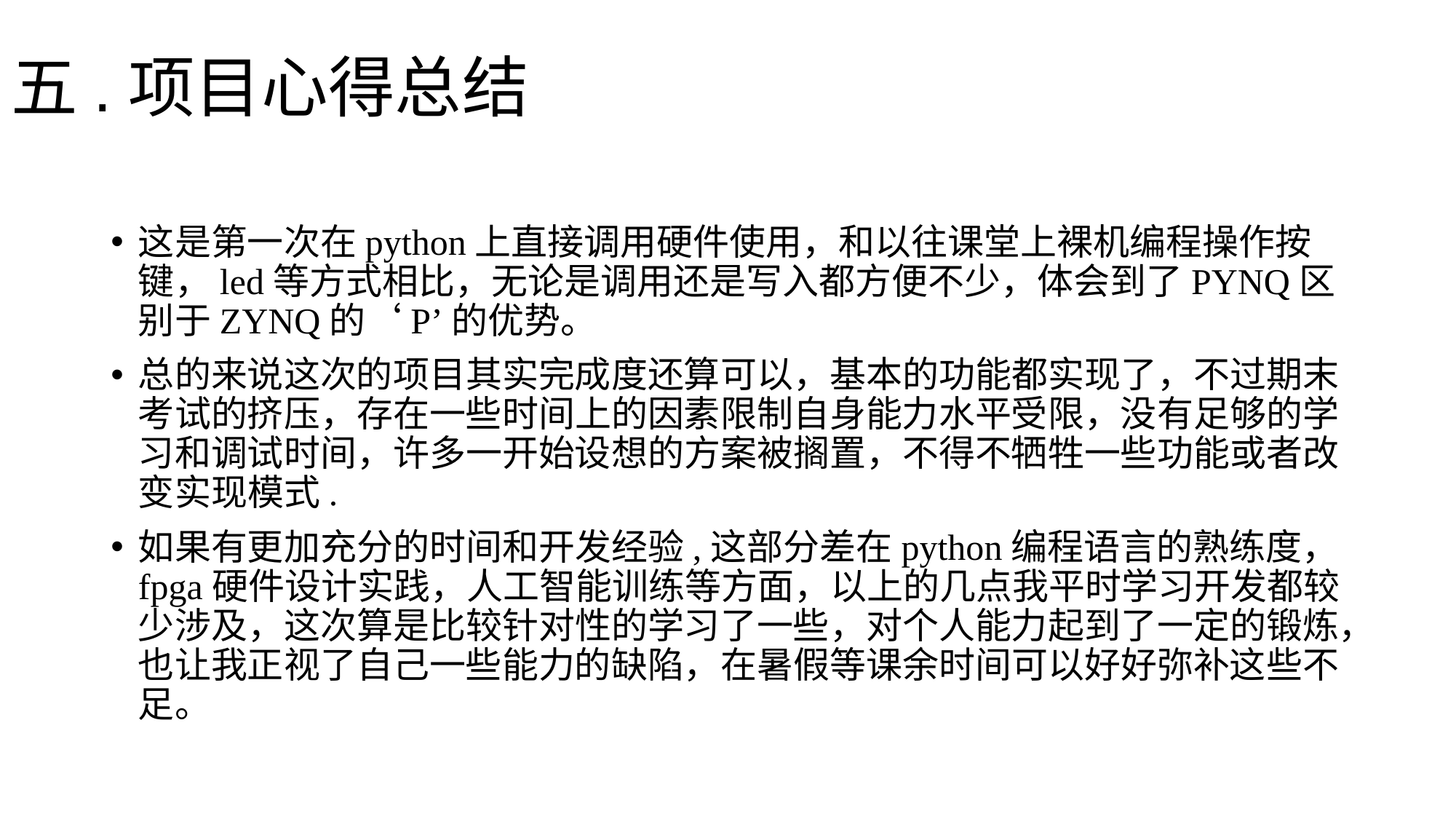

# 五.项目心得总结
这是第一次在python上直接调用硬件使用，和以往课堂上裸机编程操作按键，led等方式相比，无论是调用还是写入都方便不少，体会到了PYNQ区别于ZYNQ的‘P’的优势。
总的来说这次的项目其实完成度还算可以，基本的功能都实现了，不过期末考试的挤压，存在一些时间上的因素限制自身能力水平受限，没有足够的学习和调试时间，许多一开始设想的方案被搁置，不得不牺牲一些功能或者改变实现模式.
如果有更加充分的时间和开发经验,这部分差在python编程语言的熟练度，fpga硬件设计实践，人工智能训练等方面，以上的几点我平时学习开发都较少涉及，这次算是比较针对性的学习了一些，对个人能力起到了一定的锻炼，也让我正视了自己一些能力的缺陷，在暑假等课余时间可以好好弥补这些不足。